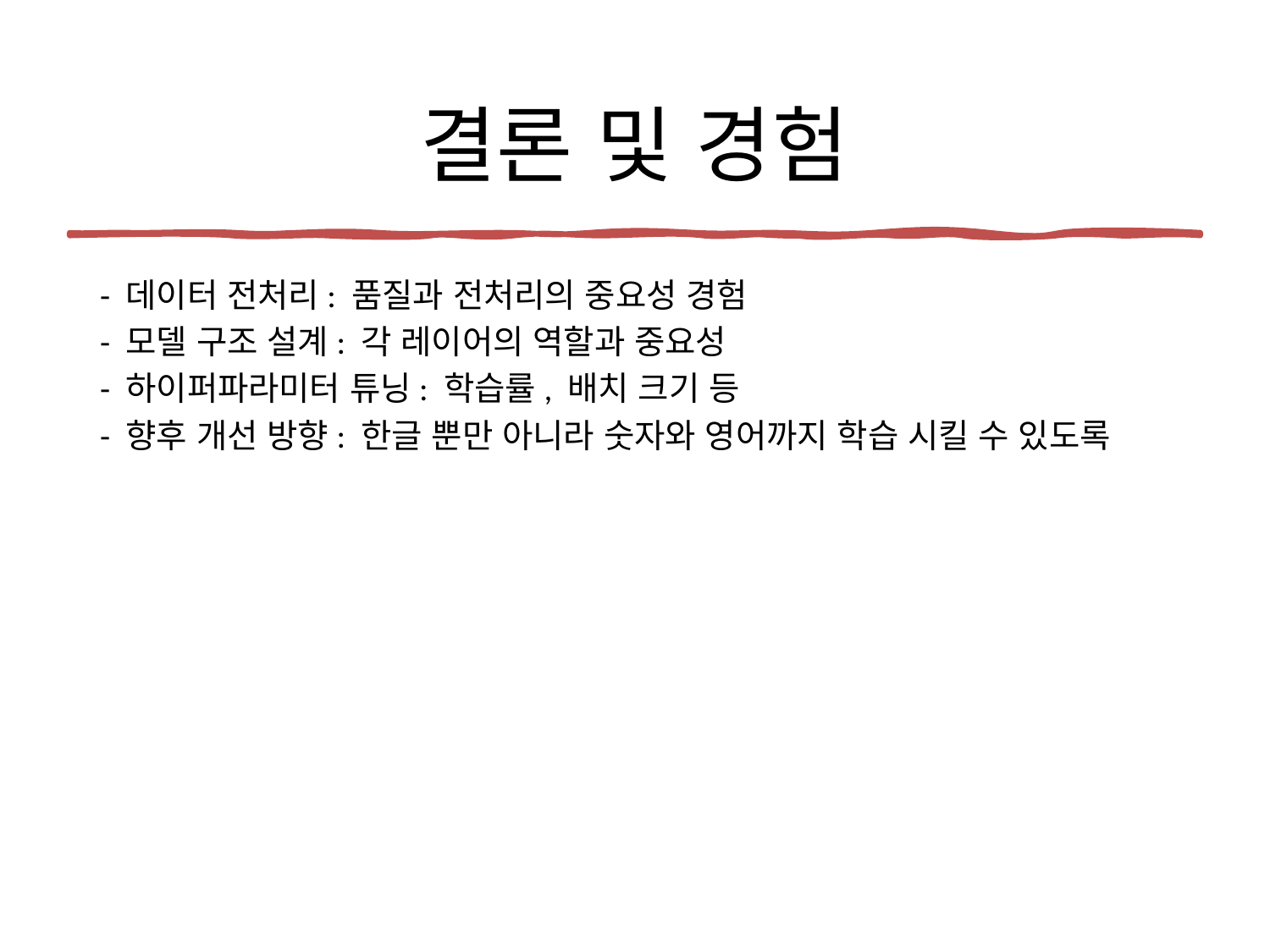

# 결론 및 경험

- 데이터 전처리: 품질과 전처리의 중요성 경험
- 모델 구조 설계: 각 레이어의 역할과 중요성
- 하이퍼파라미터 튜닝: 학습률, 배치 크기 등
- 향후 개선 방향: 한글 뿐만 아니라 숫자와 영어까지 학습 시킬 수 있도록